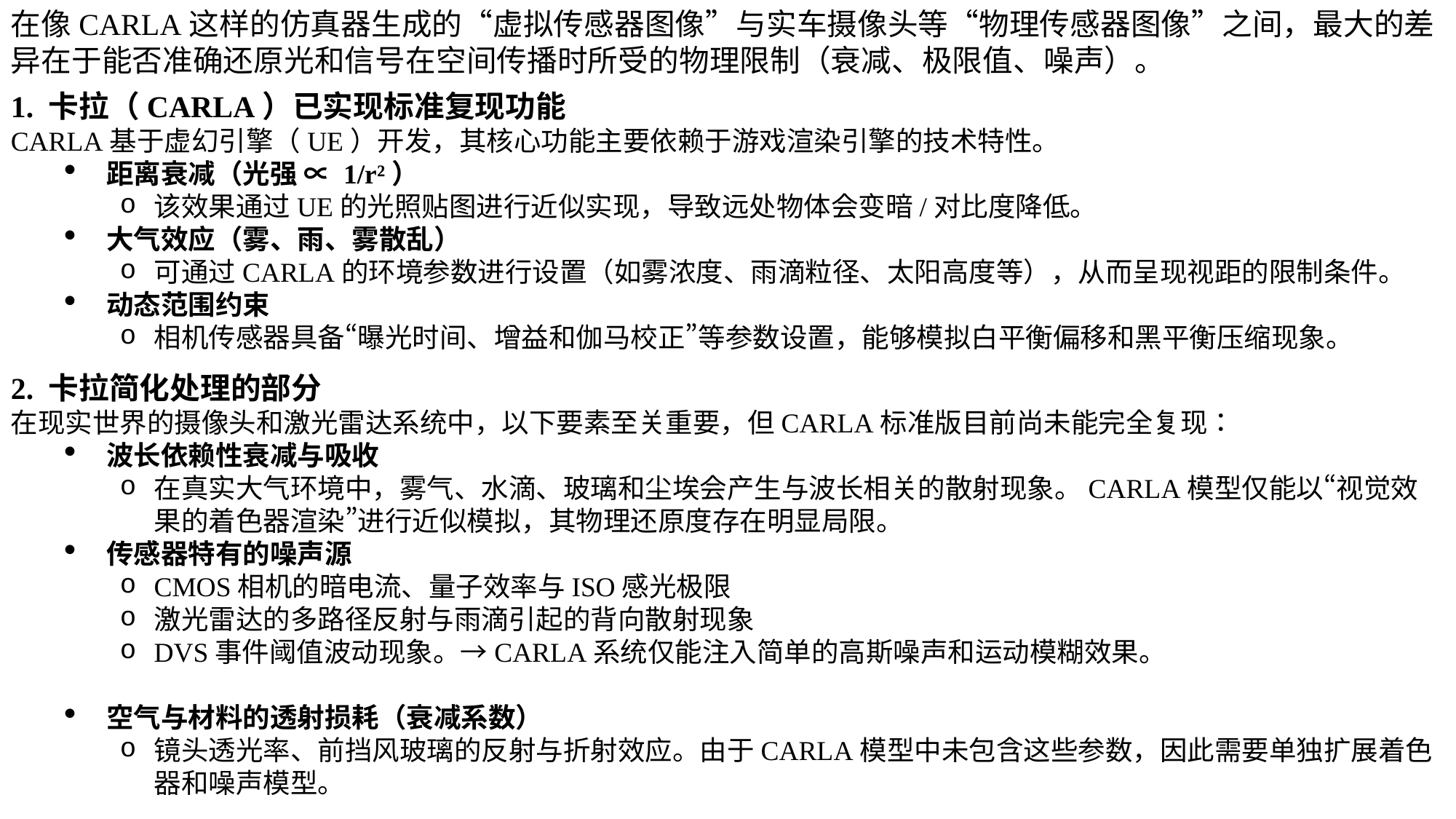

在像CARLA这样的仿真器生成的“虚拟传感器图像”与实车摄像头等“物理传感器图像”之间，最大的差异在于能否准确还原光和信号在空间传播时所受的物理限制（衰减、极限值、噪声）。
1. 卡拉（CARLA）已实现标准复现功能
CARLA基于虚幻引擎（UE）开发，其核心功能主要依赖于游戏渲染引擎的技术特性。
距离衰减（光强 ∝ 1/r²）
该效果通过UE的光照贴图进行近似实现，导致远处物体会变暗/对比度降低。
大气效应（雾、雨、雾散乱）
可通过CARLA的环境参数进行设置（如雾浓度、雨滴粒径、太阳高度等），从而呈现视距的限制条件。
动态范围约束
相机传感器具备“曝光时间、增益和伽马校正”等参数设置，能够模拟白平衡偏移和黑平衡压缩现象。
2. 卡拉简化处理的部分
在现实世界的摄像头和激光雷达系统中，以下要素至关重要，但CARLA标准版目前尚未能完全复现：
波长依赖性衰减与吸收
在真实大气环境中，雾气、水滴、玻璃和尘埃会产生与波长相关的散射现象。CARLA模型仅能以“视觉效果的着色器渲染”进行近似模拟，其物理还原度存在明显局限。
传感器特有的噪声源
CMOS相机的暗电流、量子效率与ISO感光极限
激光雷达的多路径反射与雨滴引起的背向散射现象
DVS事件阈值波动现象。→CARLA系统仅能注入简单的高斯噪声和运动模糊效果。
空气与材料的透射损耗（衰减系数）
镜头透光率、前挡风玻璃的反射与折射效应。由于CARLA模型中未包含这些参数，因此需要单独扩展着色器和噪声模型。